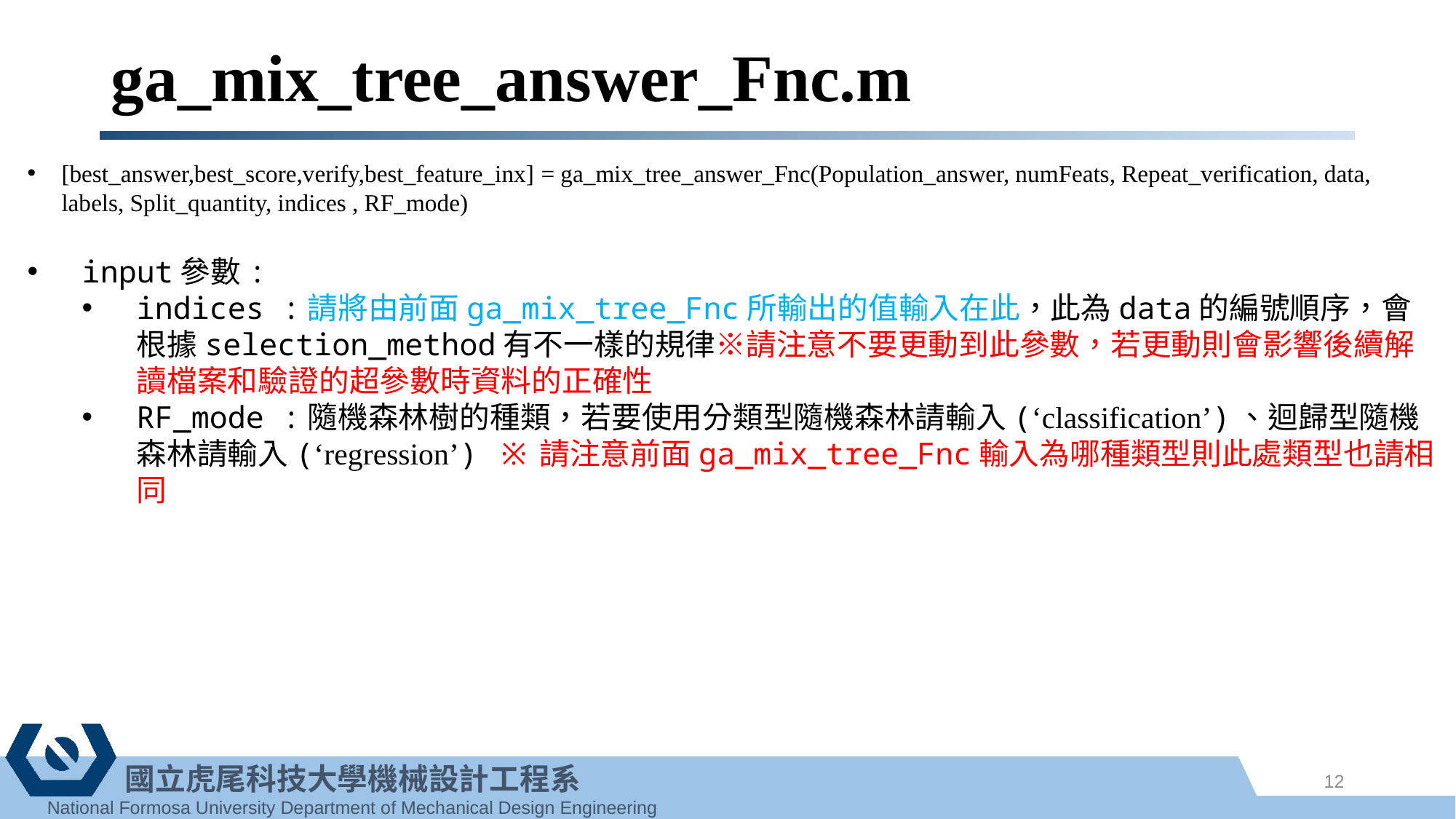

# ga_mix_tree_answer_Fnc.m
[best_answer,best_score,verify,best_feature_inx] = ga_mix_tree_answer_Fnc(Population_answer, numFeats, Repeat_verification, data, labels, Split_quantity, indices , RF_mode)

input參數:
indices :請將由前面ga_mix_tree_Fnc所輸出的值輸入在此，此為data的編號順序，會根據selection_method有不一樣的規律※請注意不要更動到此參數，若更動則會影響後續解讀檔案和驗證的超參數時資料的正確性
RF_mode :隨機森林樹的種類，若要使用分類型隨機森林請輸入(‘classification’)、迴歸型隨機森林請輸入(‘regression’) ※請注意前面ga_mix_tree_Fnc輸入為哪種類型則此處類型也請相同

12